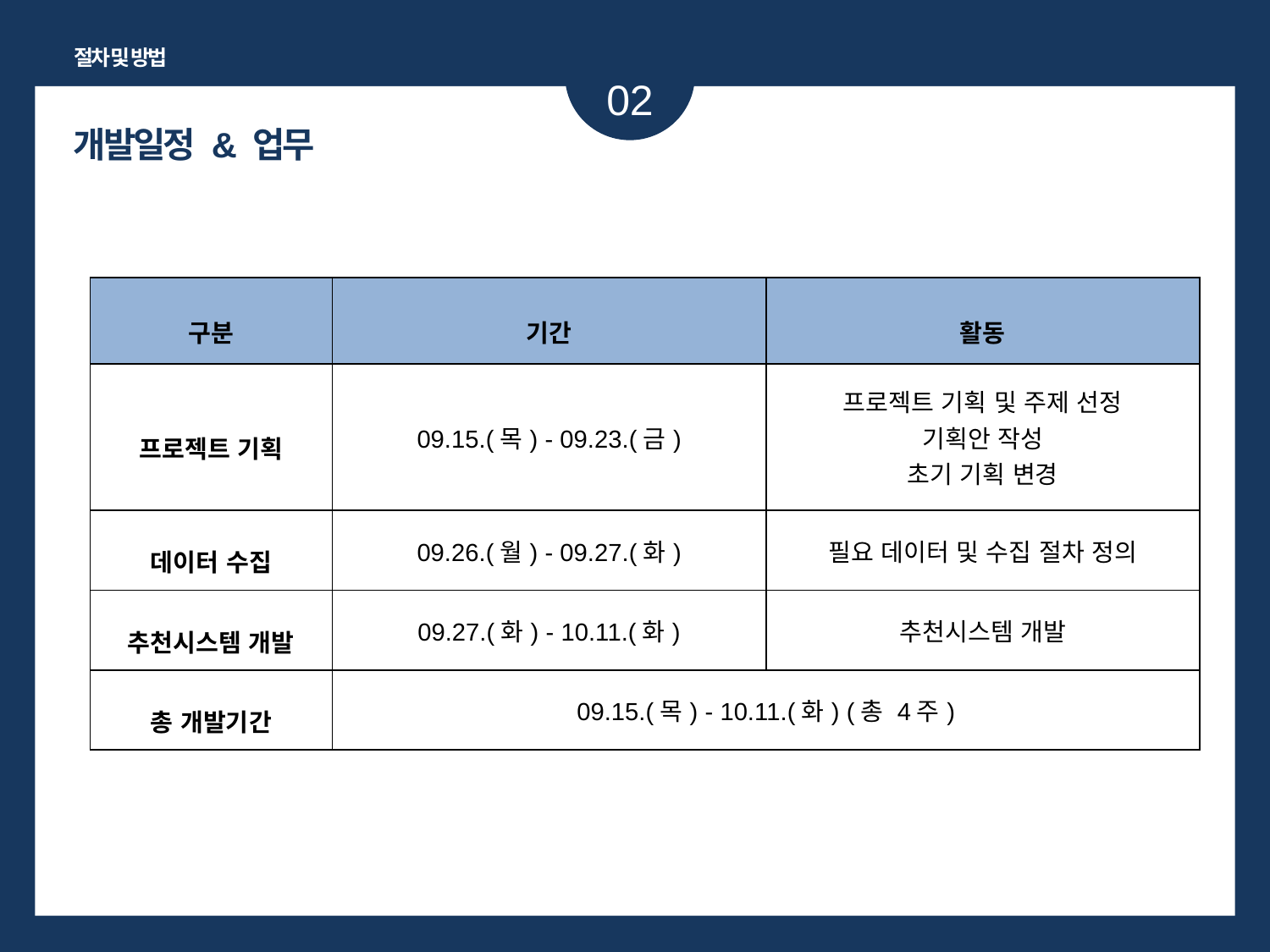

절차 및 방법
02

개발일정 & 업무
| 구분 | 기간 | 활동 |
| --- | --- | --- |
| 프로젝트 기획 | 09.15.(목) - 09.23.(금) | 프로젝트 기획 및 주제 선정 기획안 작성 초기 기획 변경 |
| 데이터 수집 | 09.26.(월) - 09.27.(화) | 필요 데이터 및 수집 절차 정의 |
| 추천시스템 개발 | 09.27.(화) - 10.11.(화) | 추천시스템 개발 |
| 총 개발기간 | 09.15.(목) - 10.11.(화) (총 4주) |  |